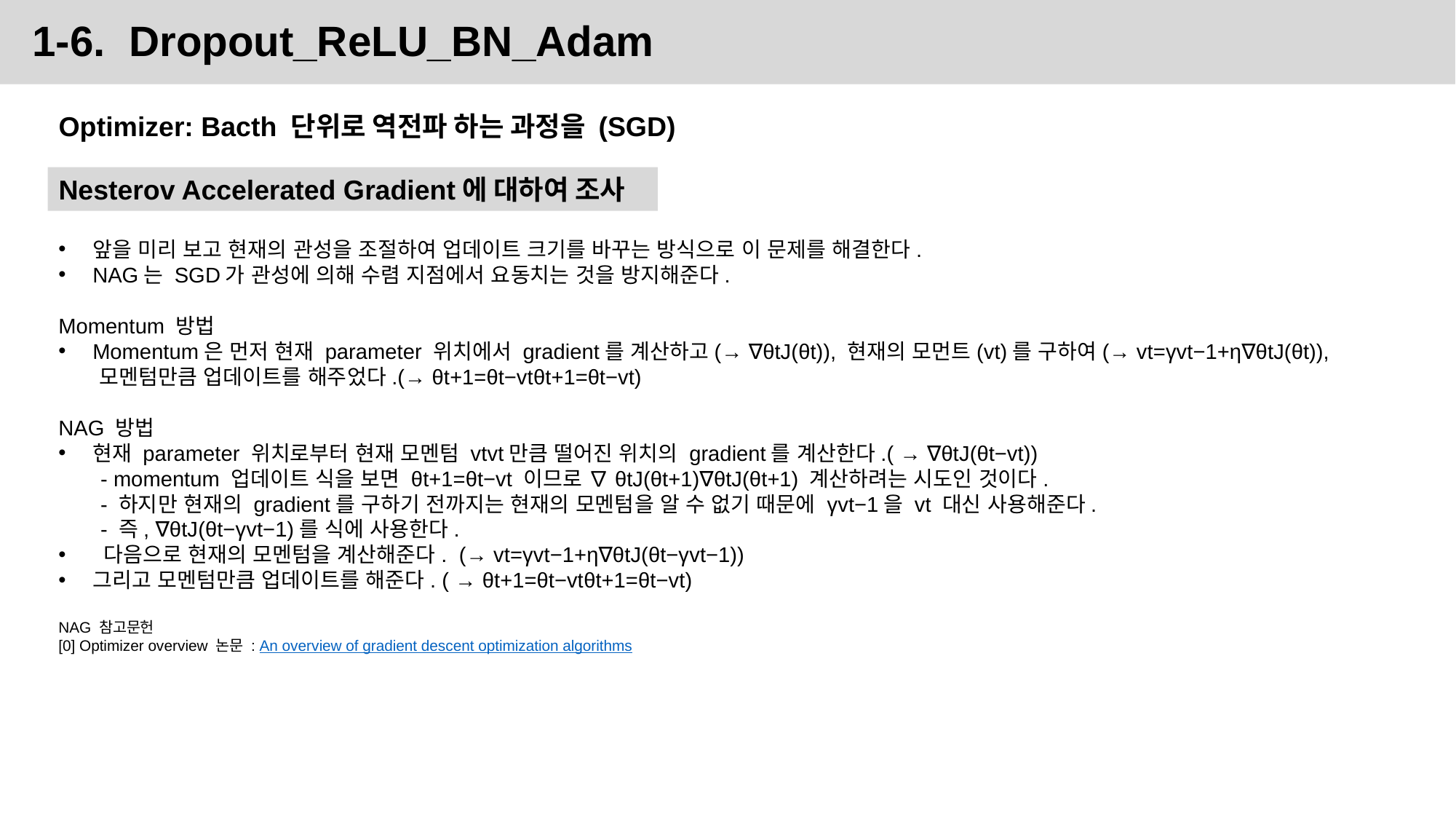

# 1-6.  Dropout_ReLU_BN_Adam
Optimizer: Bacth 단위로 역전파 하는 과정을 (SGD)
Nesterov Accelerated Gradient에 대하여 조사
앞을 미리 보고 현재의 관성을 조절하여 업데이트 크기를 바꾸는 방식으로 이 문제를 해결한다.
NAG는 SGD가 관성에 의해 수렴 지점에서 요동치는 것을 방지해준다.

Momentum 방법
Momentum은 먼저 현재 parameter 위치에서 gradient를 계산하고(→ ∇θtJ(θt)), 현재의 모먼트(vt)를 구하여(→ vt=γvt−1+η∇θtJ(θt)),
      모멘텀만큼 업데이트를 해주었다.(→ θt+1=θt−vtθt+1=θt−vt)

NAG 방법
현재 parameter 위치로부터 현재 모멘텀 vtvt만큼 떨어진 위치의 gradient를 계산한다.( → ∇θtJ(θt−vt))
       - momentum 업데이트 식을 보면 θt+1=θt−vt 이므로 ∇θtJ(θt+1)∇θtJ(θt+1) 계산하려는 시도인 것이다.
       - 하지만 현재의 gradient를 구하기 전까지는 현재의 모멘텀을 알 수 없기 때문에 γvt−1을 vt 대신 사용해준다.
       - 즉, ∇θtJ(θt−γvt−1)를 식에 사용한다.
 다음으로 현재의 모멘텀을 계산해준다.  (→ vt=γvt−1+η∇θtJ(θt−γvt−1))
그리고 모멘텀만큼 업데이트를 해준다. ( → θt+1=θt−vtθt+1=θt−vt)

NAG 참고문헌
[0] Optimizer overview 논문 : An overview of gradient descent optimization algorithms